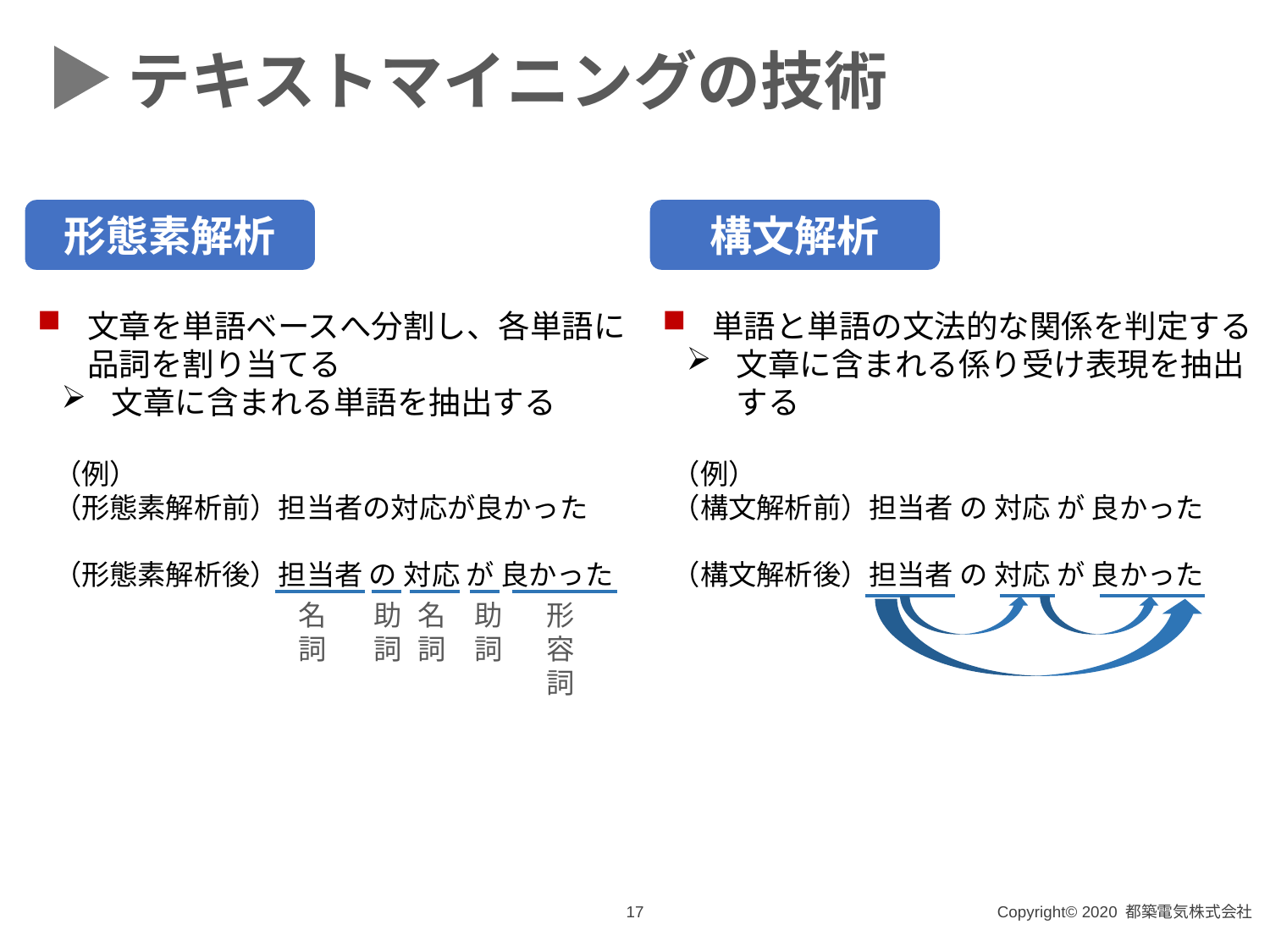

テキストマイニングの技術

形態素解析
構文解析
文章を単語ベースへ分割し、各単語に品詞を割り当てる
文章に含まれる単語を抽出する
単語と単語の文法的な関係を判定する
文章に含まれる係り受け表現を抽出する
（例）
（形態素解析前）担当者の対応が良かった

（形態素解析後）担当者 の 対応 が 良かった
（例）
（構文解析前）担当者 の 対応 が 良かった

（構文解析後）担当者 の 対応 が 良かった
名詞
助詞
名詞
助詞
形容詞

17
Copyright© 2020 都築電気株式会社